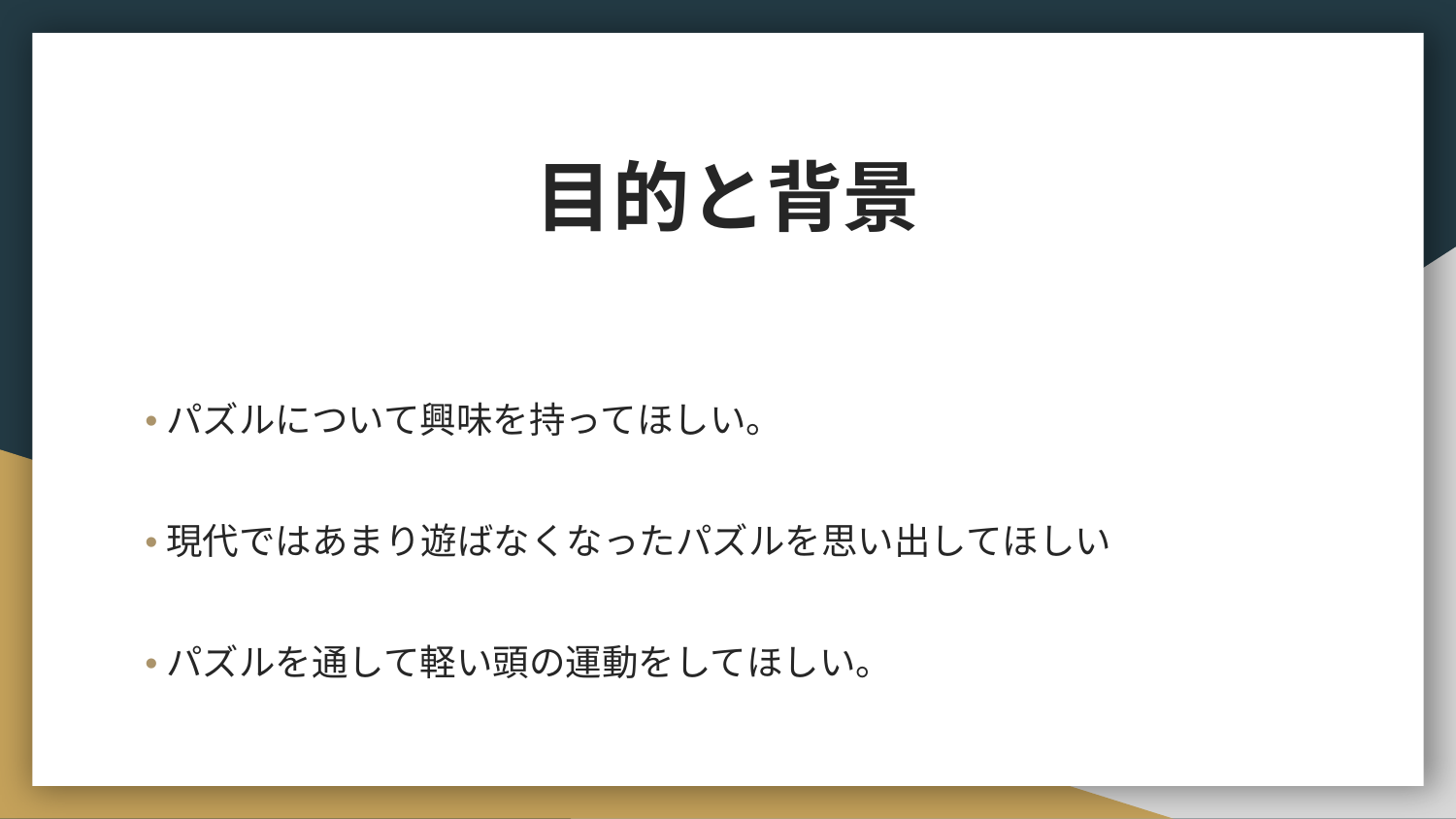

# 目的と背景
•パズルについて興味を持ってほしい。
•現代ではあまり遊ばなくなったパズルを思い出してほしい
•パズルを通して軽い頭の運動をしてほしい。